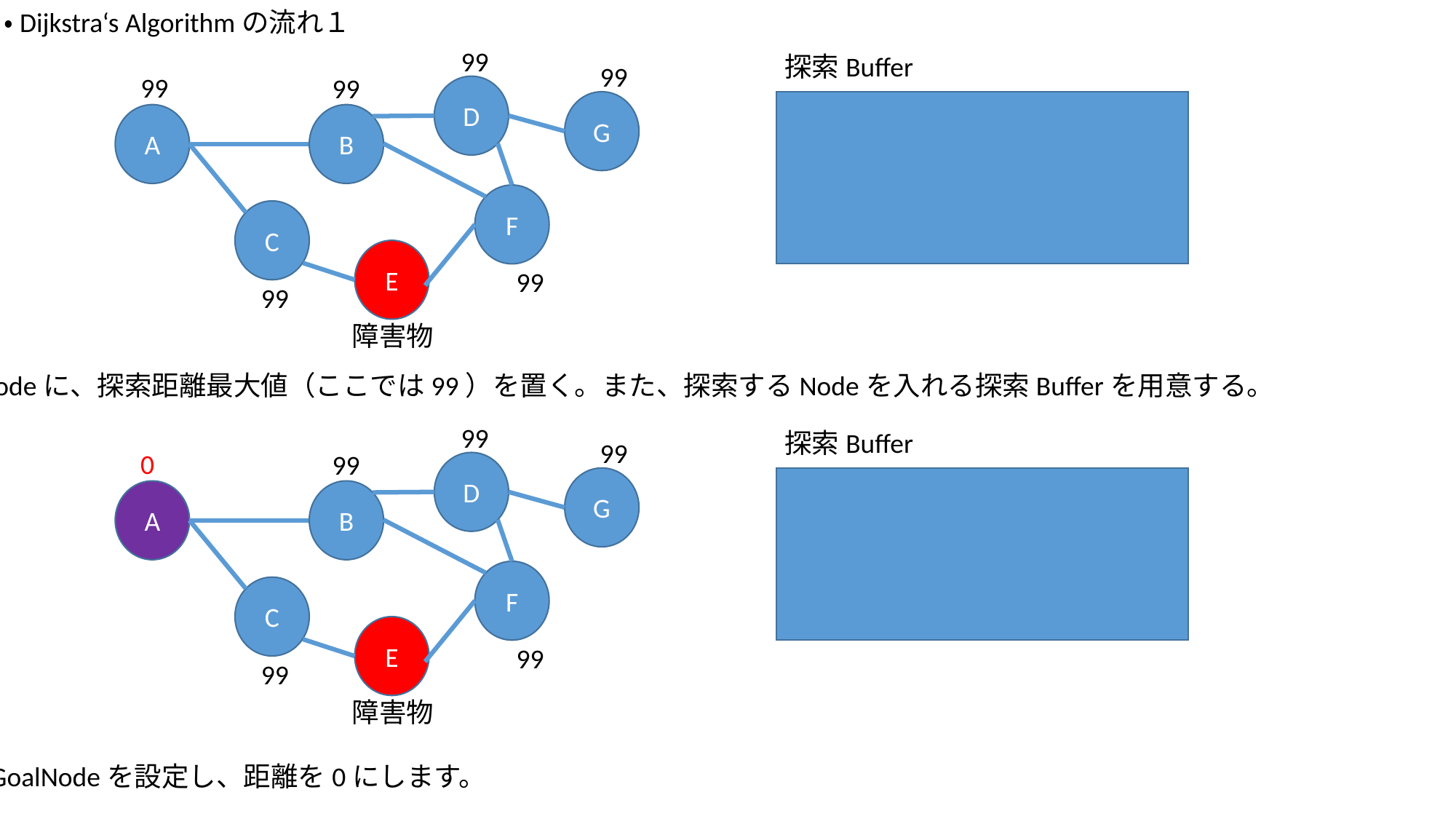

・Dijkstra‘s Algorithmの流れ１
99
探索Buffer
99
99
99
D
G

A
B
F
C
E
99
99
障害物
各Nodeに、探索距離最大値（ここでは99）を置く。また、探索するNodeを入れる探索Bufferを用意する。
99
探索Buffer
99
0
99
D
G

A
B
F
C
E
99
99
障害物
GoalNodeを設定し、距離を0にします。